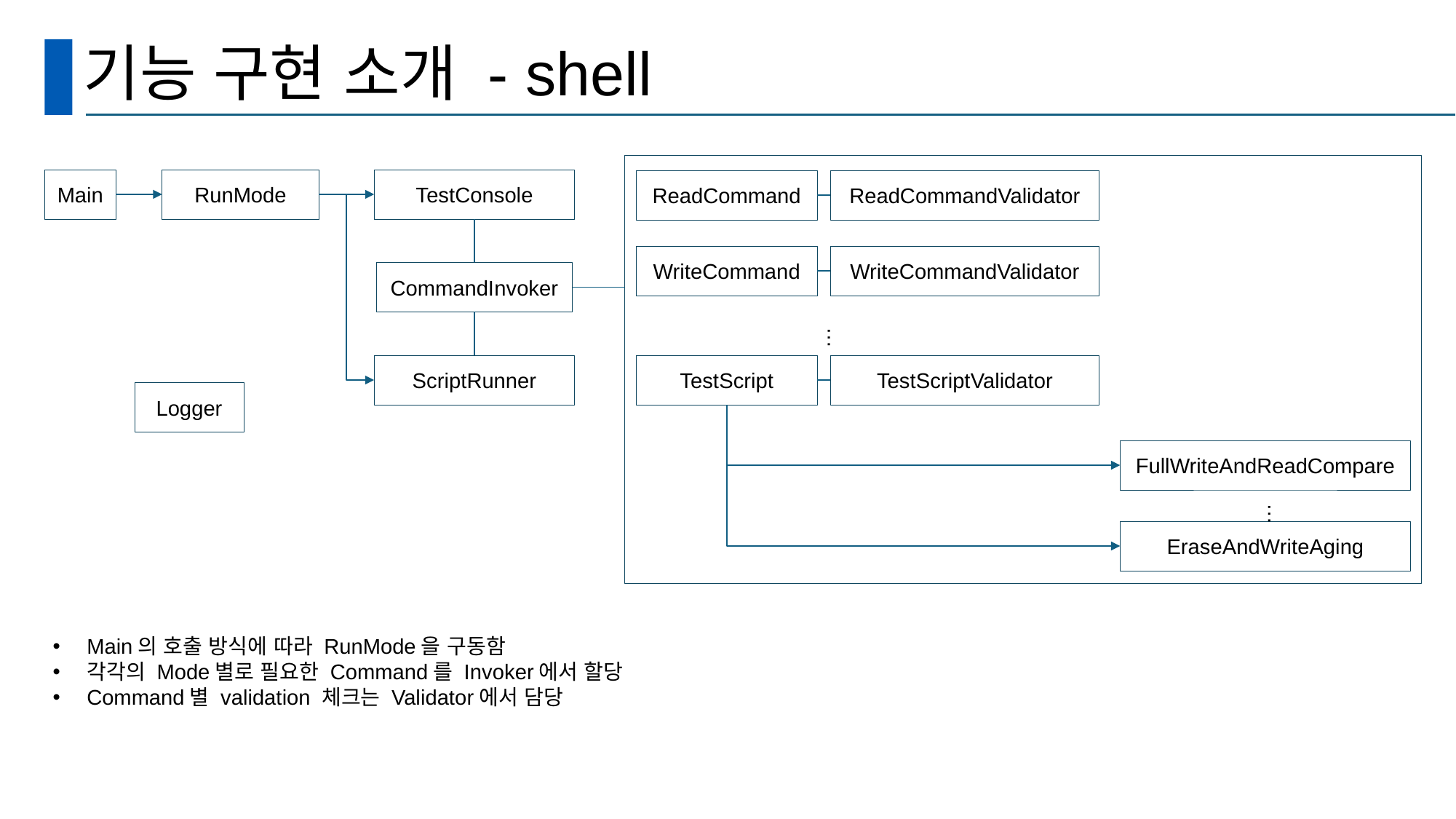

# 기능 구현 소개 - shell

Main
RunMode
TestConsole
ReadCommandValidator
ReadCommand
WriteCommandValidator
WriteCommand
CommandInvoker
…
ScriptRunner
TestScriptValidator
TestScript
Logger
FullWriteAndReadCompare
…
EraseAndWriteAging
Main의 호출 방식에 따라 RunMode을 구동함
각각의 Mode별로 필요한 Command를 Invoker에서 할당
Command별 validation 체크는 Validator에서 담당